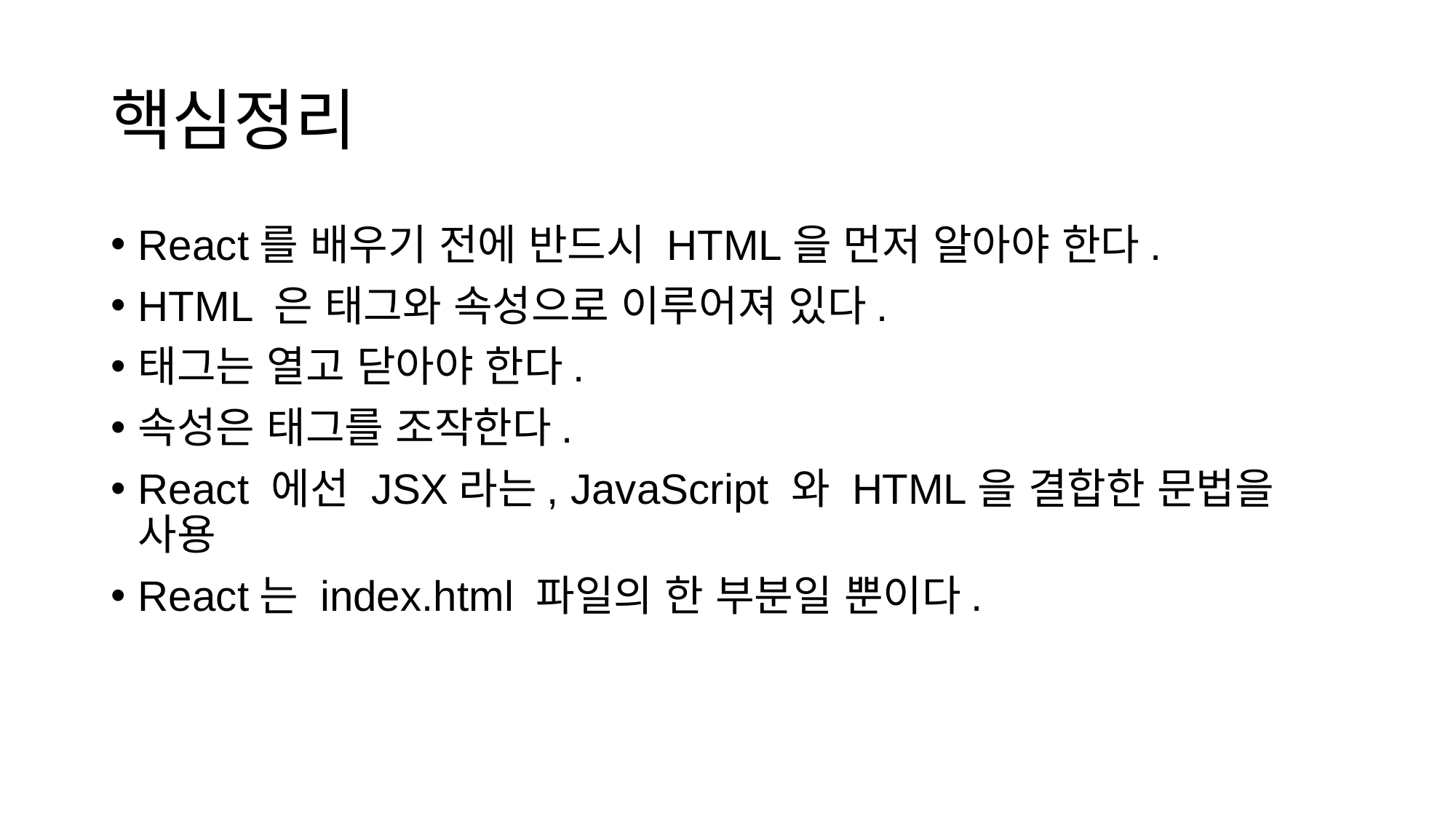

# 핵심정리
React를 배우기 전에 반드시 HTML을 먼저 알아야 한다.
HTML 은 태그와 속성으로 이루어져 있다.
태그는 열고 닫아야 한다.
속성은 태그를 조작한다.
React 에선 JSX라는, JavaScript 와 HTML을 결합한 문법을 사용
React는 index.html 파일의 한 부분일 뿐이다.